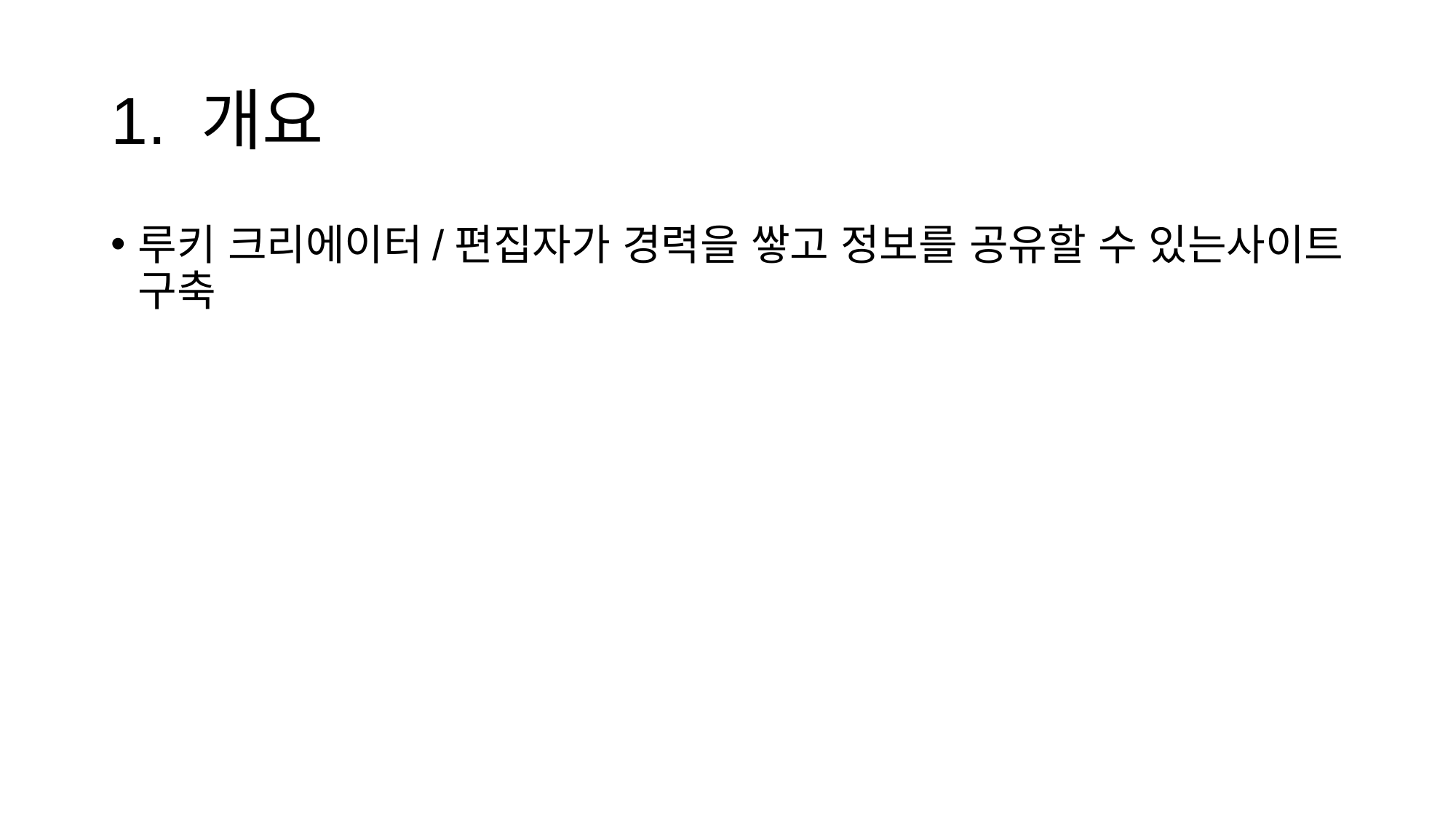

# 1. 개요
루키 크리에이터/편집자가 경력을 쌓고 정보를 공유할 수 있는사이트 구축